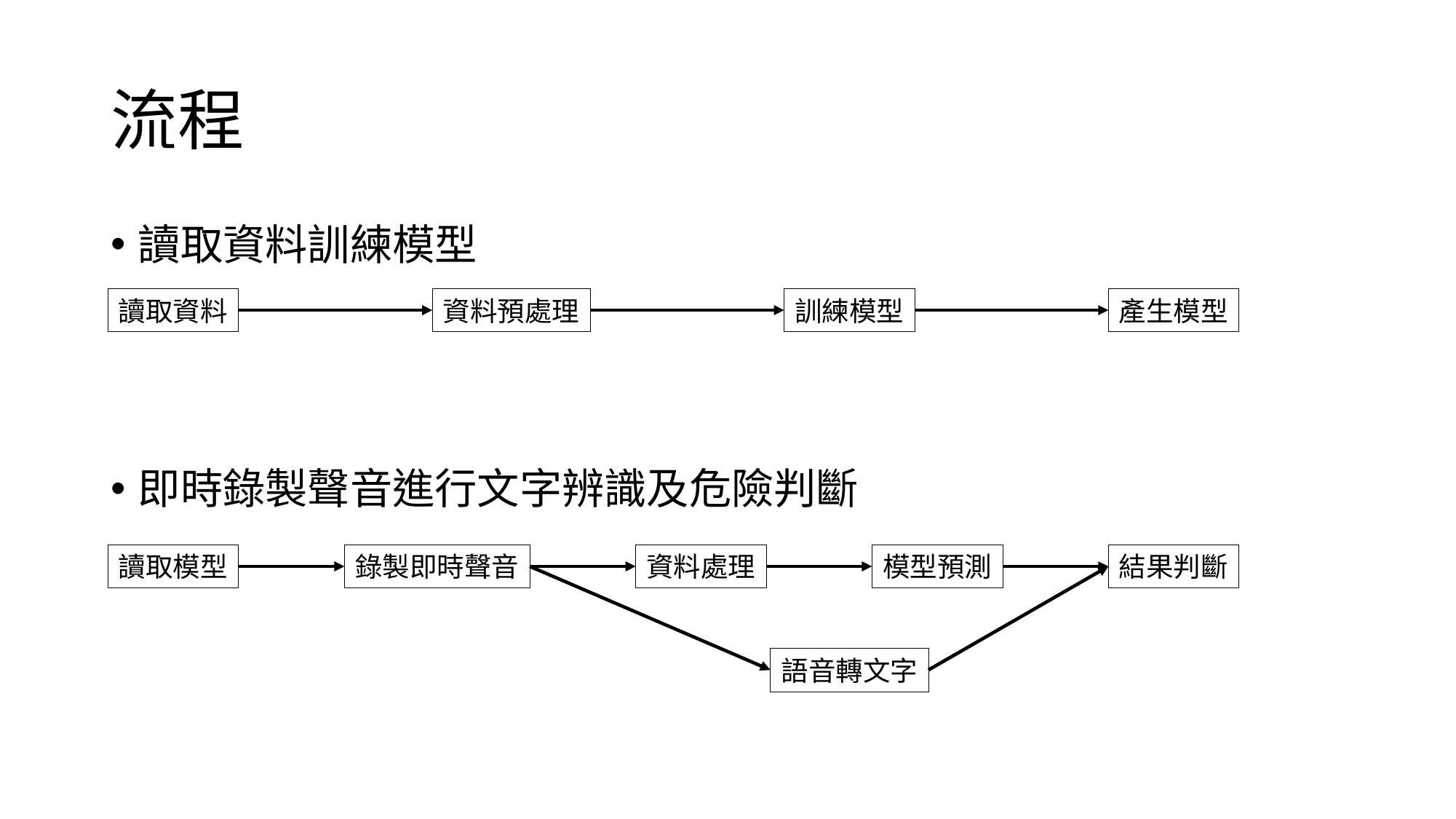

# 流程
讀取資料訓練模型

即時錄製聲音進行文字辨識及危險判斷
讀取資料
資料預處理
訓練模型
產生模型
讀取模型
錄製即時聲音
資料處理
模型預測
結果判斷
語音轉文字